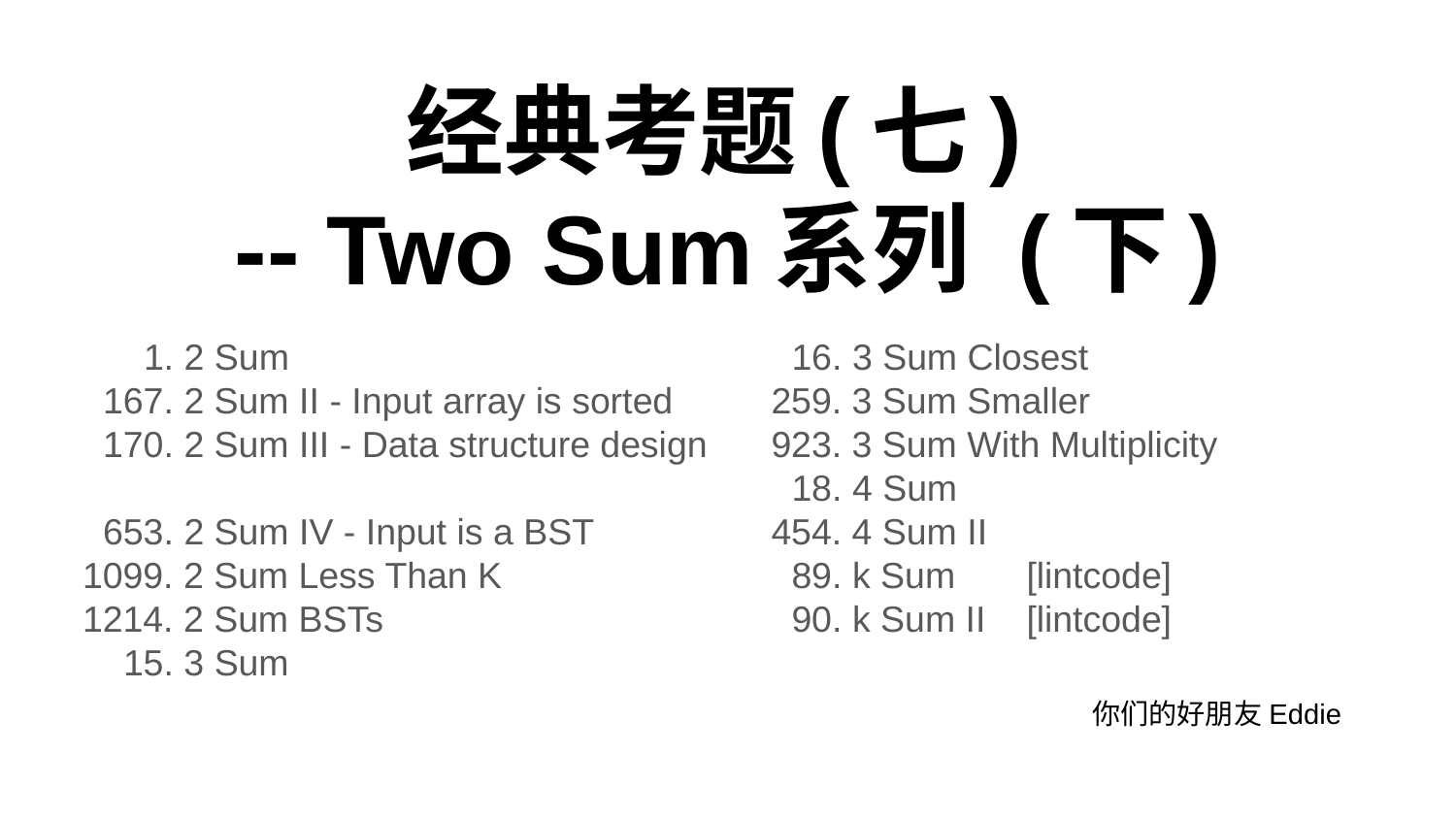

# 经典考题(七)
-- Two Sum系列 (下)
      1. 2 Sum
  167. 2 Sum II - Input array is sorted
  170. 2 Sum III - Data structure design
  653. 2 Sum IV - Input is a BST
1099. 2 Sum Less Than K
1214. 2 Sum BSTs
    15. 3 Sum

    16. 3 Sum Closest
  259. 3 Sum Smaller
  923. 3 Sum With Multiplicity
    18. 4 Sum
  454. 4 Sum II
    89. k Sum       [lintcode]
    90. k Sum II    [lintcode]
你们的好朋友Eddie